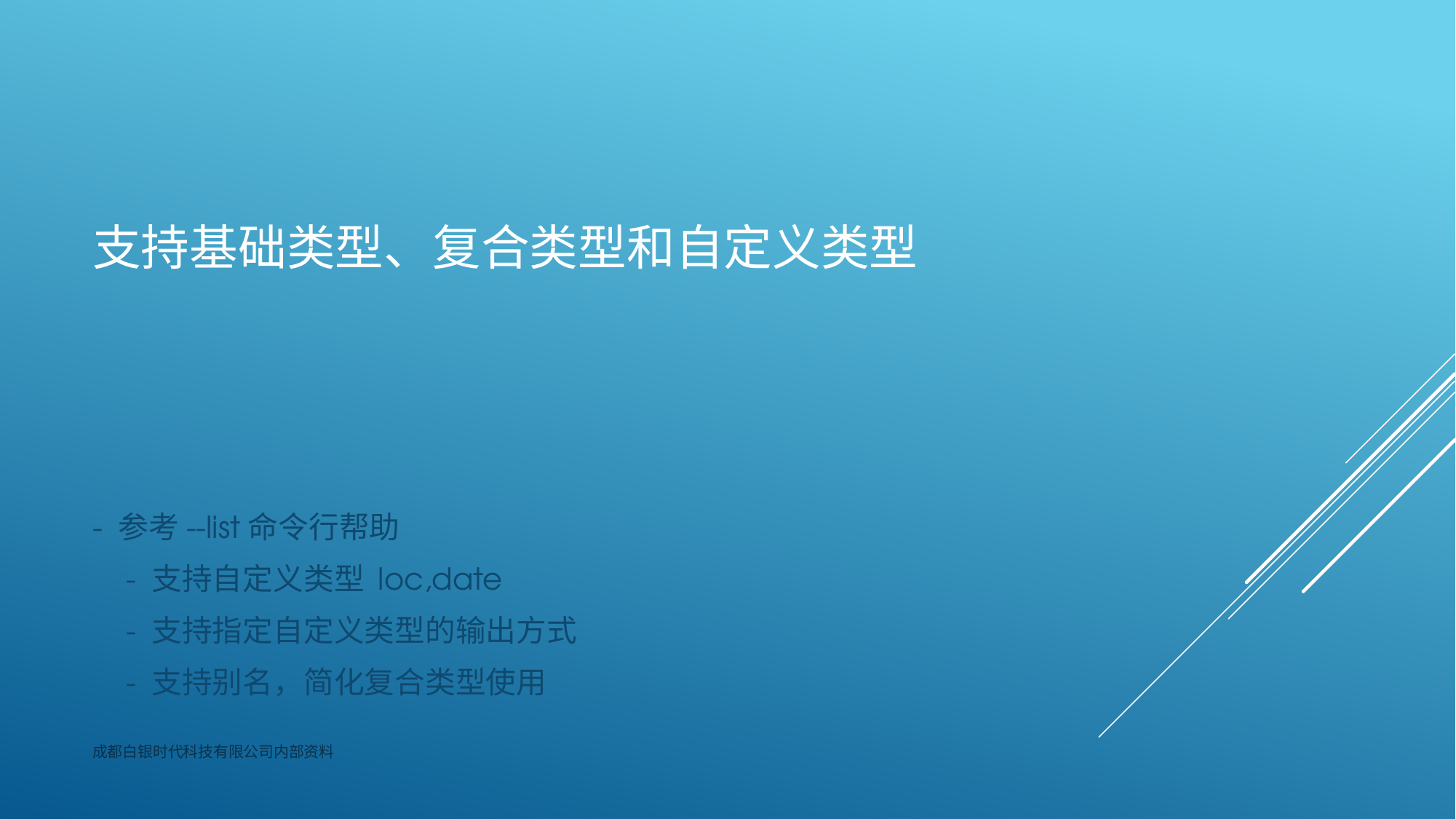

# 支持基础类型、复合类型和自定义类型
- 参考--list命令行帮助
    - 支持自定义类型 loc,date
    - 支持指定自定义类型的输出方式
    - 支持别名，简化复合类型使用
成都白银时代科技有限公司内部资料